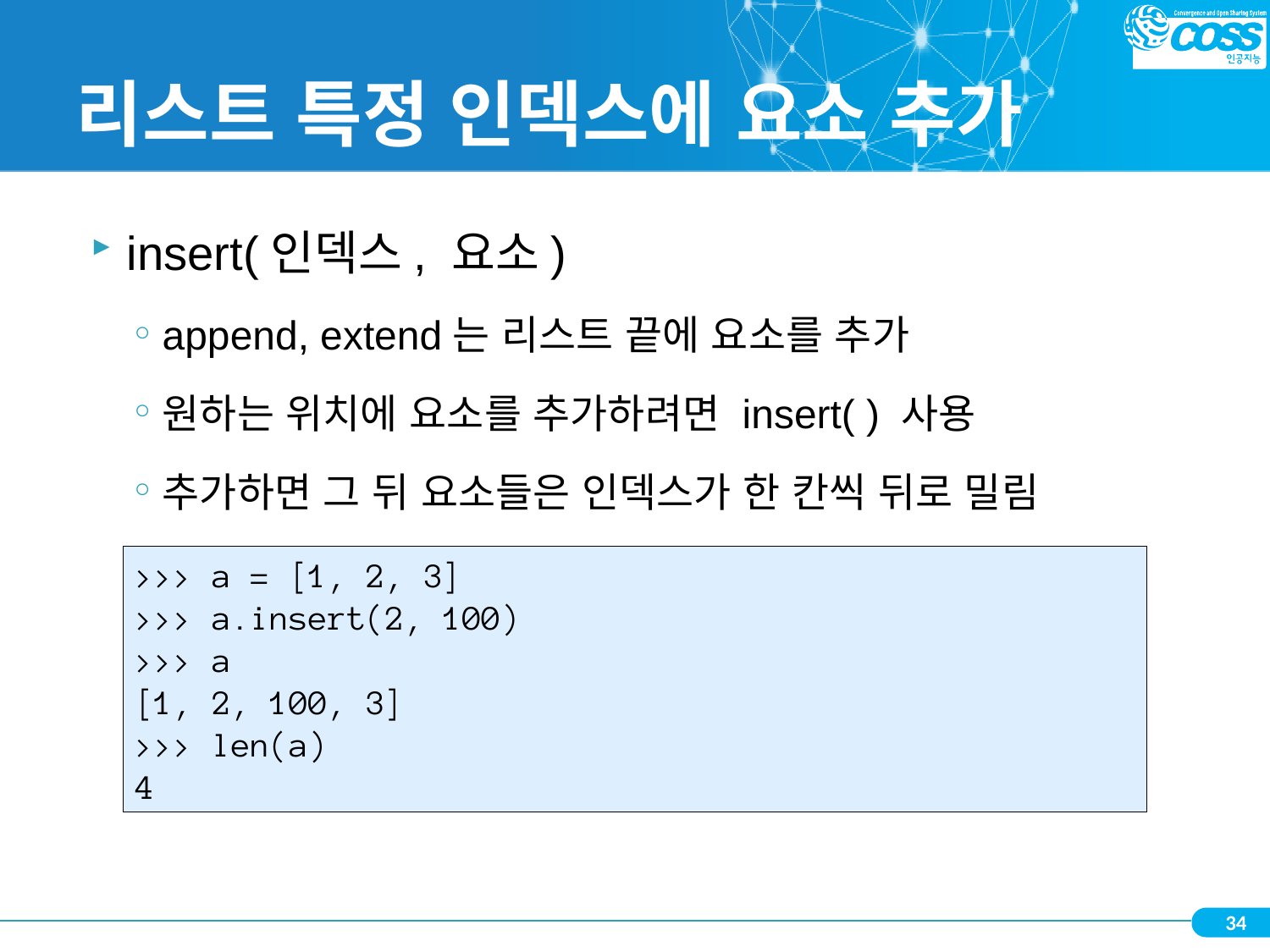

# 리스트 특정 인덱스에 요소 추가
insert(인덱스, 요소)
append, extend는 리스트 끝에 요소를 추가
원하는 위치에 요소를 추가하려면 insert( ) 사용
추가하면 그 뒤 요소들은 인덱스가 한 칸씩 뒤로 밀림
>>> a = [1, 2, 3]
>>> a.insert(2, 100)
>>> a
[1, 2, 100, 3]
>>> len(a)
4